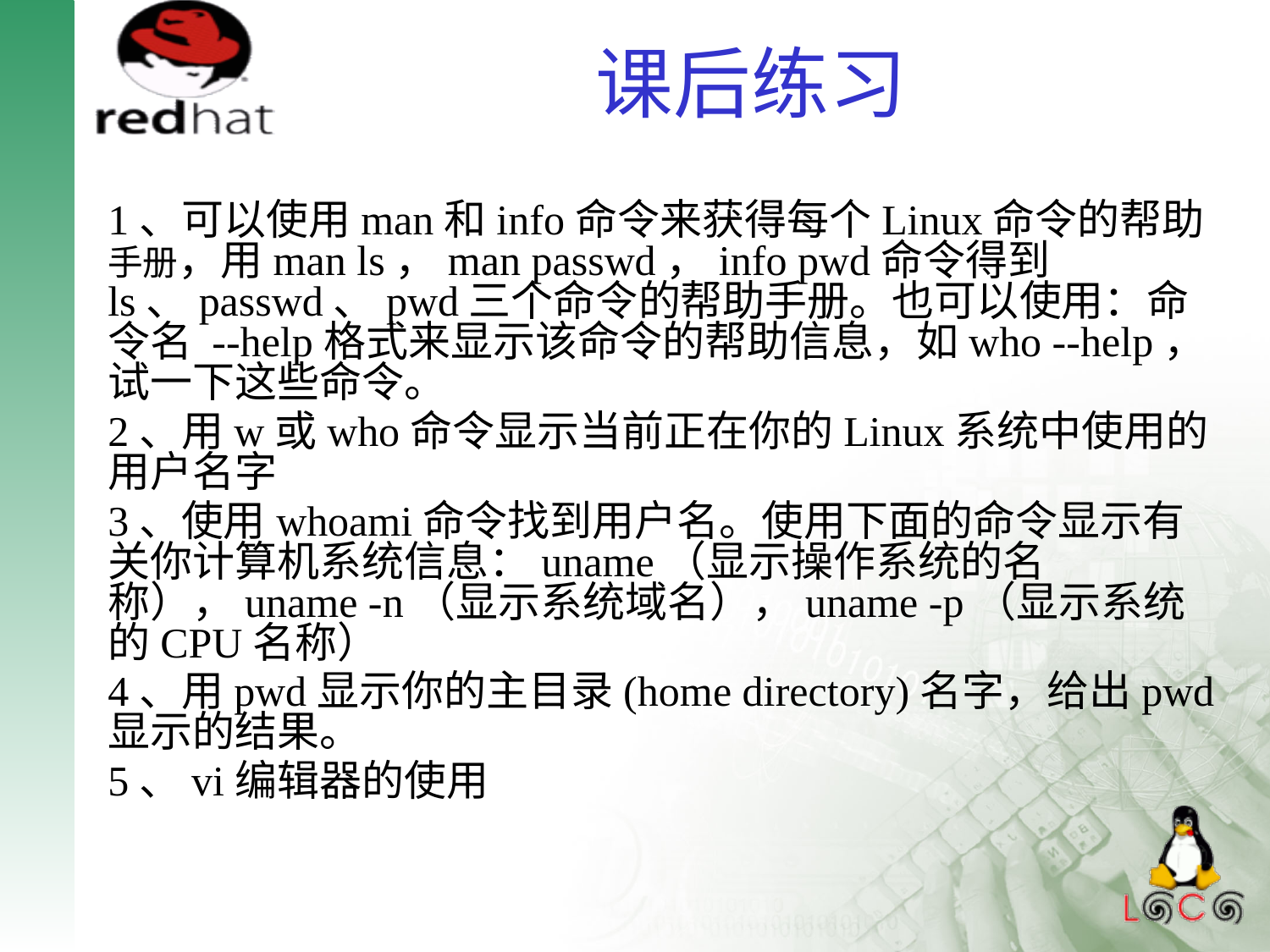

# 课后练习
1、可以使用man和info命令来获得每个Linux命令的帮助手册，用man ls，man passwd，info pwd命令得到ls、passwd、pwd三个命令的帮助手册。也可以使用：命令名 --help格式来显示该命令的帮助信息，如who --help，试一下这些命令。
2、用w或who命令显示当前正在你的Linux系统中使用的用户名字
3、使用whoami命令找到用户名。使用下面的命令显示有关你计算机系统信息：uname（显示操作系统的名称），uname -n（显示系统域名），uname -p（显示系统的CPU名称）
4、用pwd显示你的主目录(home directory)名字，给出pwd显示的结果。
5、vi编辑器的使用